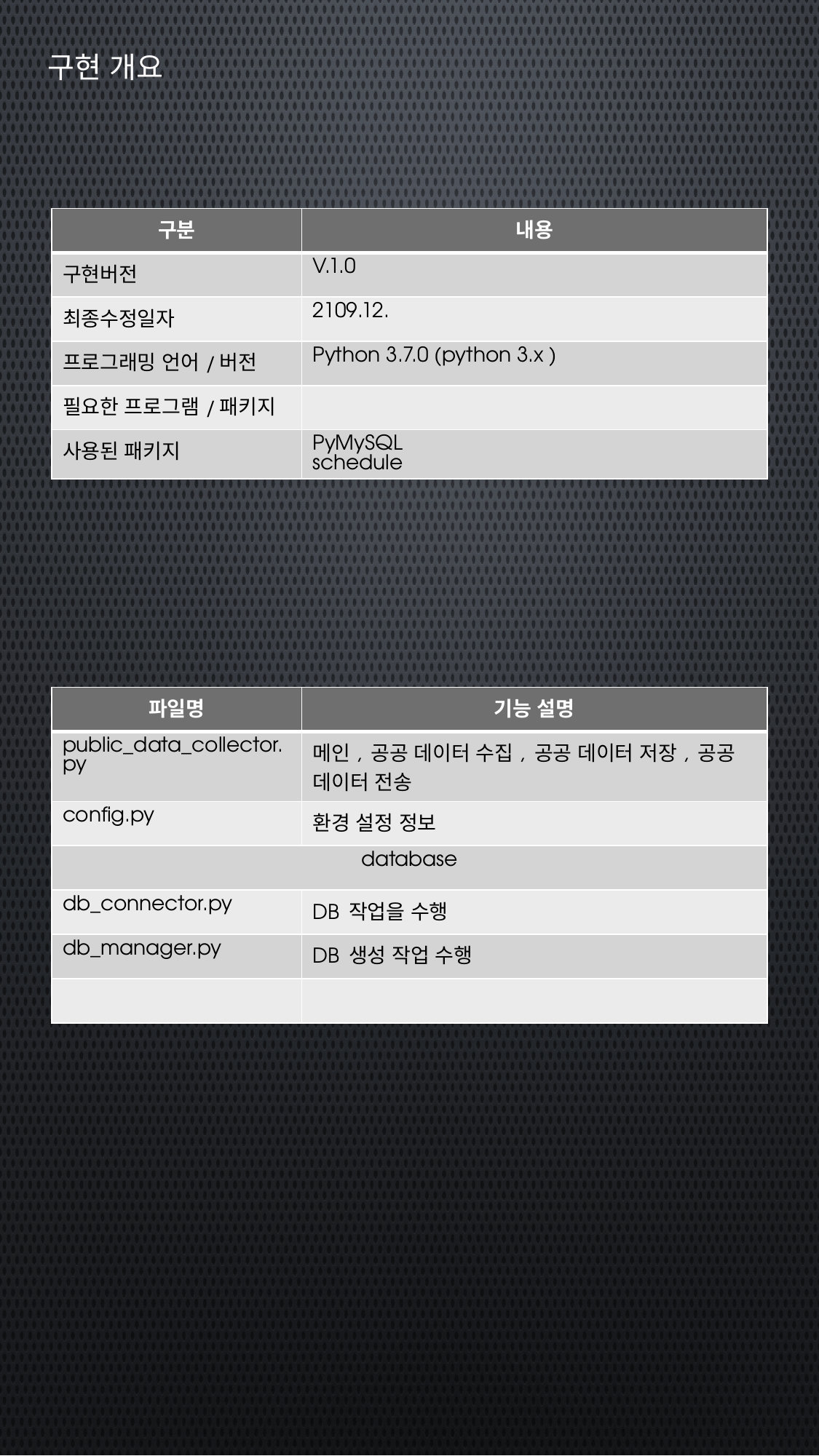

# 구현 개요

| 구분 | 내용 |
| --- | --- |
| 구현버전 | V.1.0 |
| 최종수정일자 | 2109.12. |
| 프로그래밍 언어/버전 | Python 3.7.0 (python 3.x ) |
| 필요한 프로그램/패키지 |  |
| 사용된 패키지 | PyMySQL schedule |

| 파일명 | 기능 설명 |
| --- | --- |
| public\_data\_collector.py | 메인, 공공 데이터 수집, 공공 데이터 저장, 공공 데이터 전송 |
| config.py | 환경 설정 정보 |
| database |  |
| db\_connector.py | DB 작업을 수행 |
| db\_manager.py | DB 생성 작업 수행 |
|  |  |